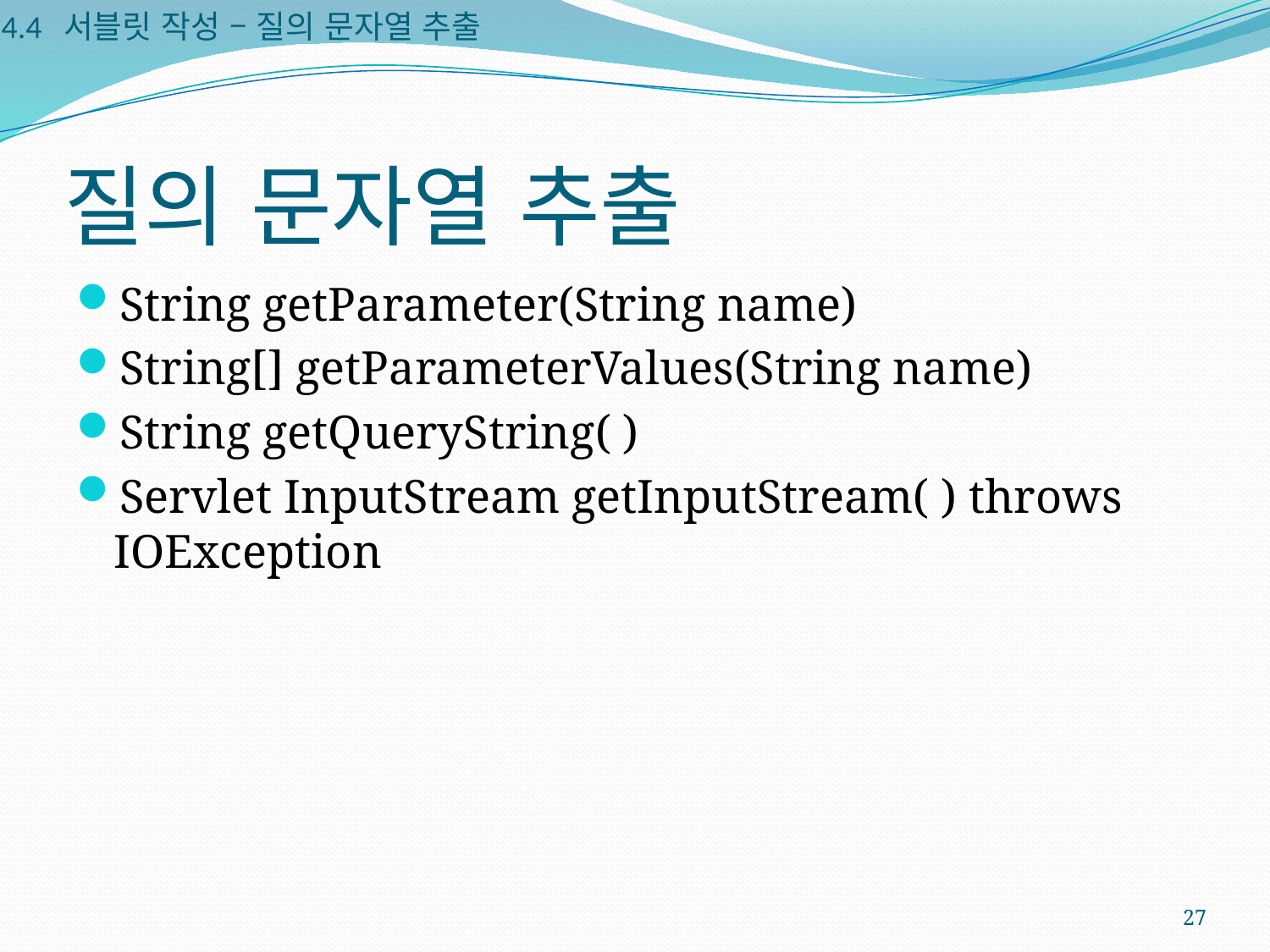

4.4  서블릿 작성 – 질의 문자열 추출
# 질의 문자열 추출
String getParameter(String name)
String[] getParameterValues(String name)
String getQueryString( )
Servlet InputStream getInputStream( ) throws IOException
27